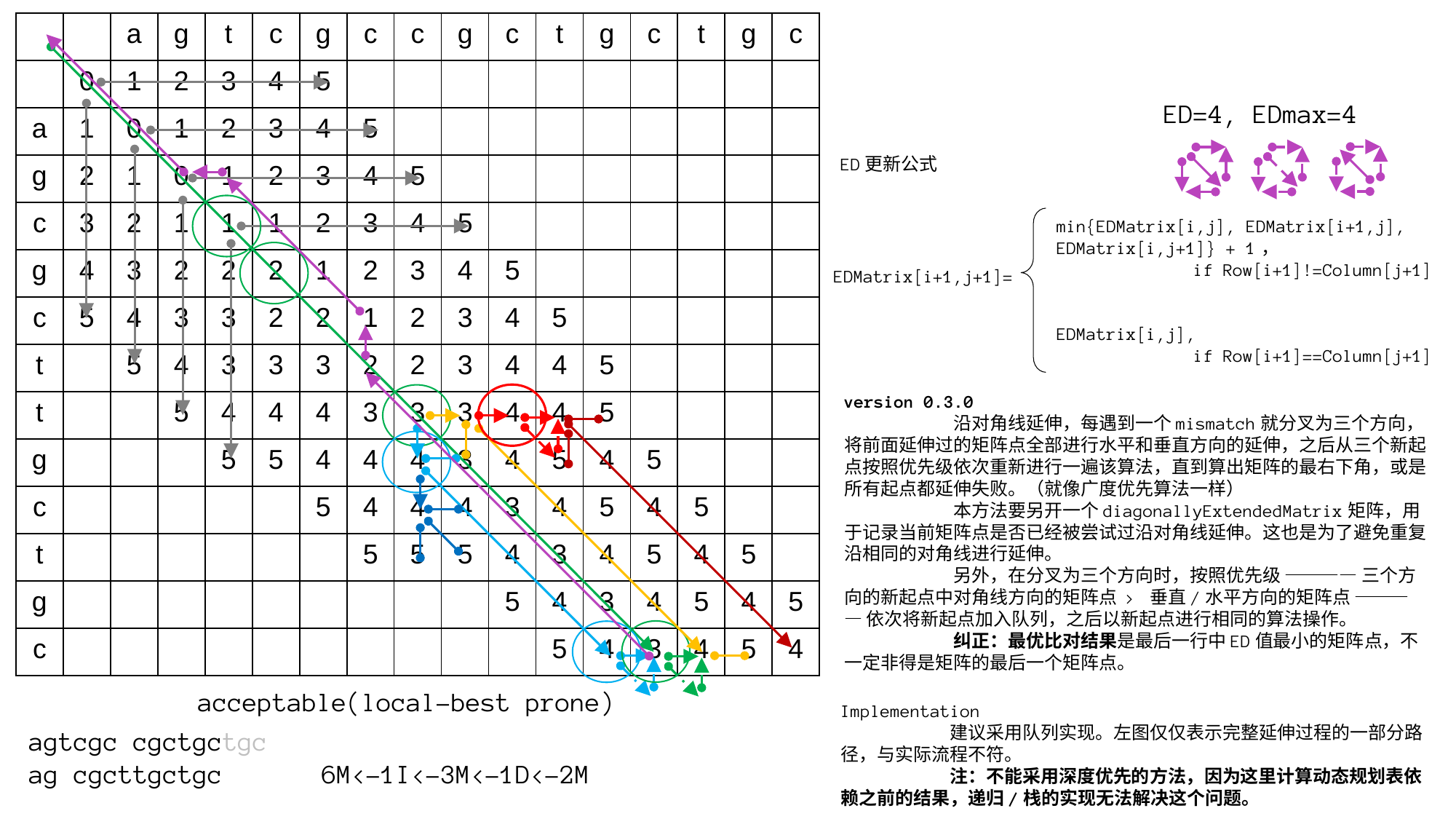

|  |  | a | g | t | c | g | c | c | g | c | t | g | c | t | g | c |
| --- | --- | --- | --- | --- | --- | --- | --- | --- | --- | --- | --- | --- | --- | --- | --- | --- |
|  | 0 | 1 | 2 | 3 | 4 | 5 |  |  |  |  |  |  |  |  |  |  |
| a | 1 | 0 | 1 | 2 | 3 | 4 | 5 |  |  |  |  |  |  |  |  |  |
| g | 2 | 1 | 0 | 1 | 2 | 3 | 4 | 5 |  |  |  |  |  |  |  |  |
| c | 3 | 2 | 1 | 1 | 1 | 2 | 3 | 4 | 5 |  |  |  |  |  |  |  |
| g | 4 | 3 | 2 | 2 | 2 | 1 | 2 | 3 | 4 | 5 |  |  |  |  |  |  |
| c | 5 | 4 | 3 | 3 | 2 | 2 | 1 | 2 | 3 | 4 | 5 |  |  |  |  |  |
| t |  | 5 | 4 | 3 | 3 | 3 | 2 | 2 | 3 | 4 | 4 | 5 |  |  |  |  |
| t |  |  | 5 | 4 | 4 | 4 | 3 | 3 | 3 | 4 | 4 | 5 |  |  |  |  |
| g |  |  |  | 5 | 5 | 4 | 4 | 4 | 3 | 4 | 5 | 4 | 5 |  |  |  |
| c |  |  |  |  |  | 5 | 4 | 4 | 4 | 3 | 4 | 5 | 4 | 5 |  |  |
| t |  |  |  |  |  |  | 5 | 5 | 5 | 4 | 3 | 4 | 5 | 4 | 5 |  |
| g |  |  |  |  |  |  |  |  |  | 5 | 4 | 3 | 4 | 5 | 4 | 5 |
| c |  |  |  |  |  |  |  |  |  |  | 5 | 4 | 3 | 4 | 5 | 4 |
ED=4, EDmax=4
ED更新公式

min{EDMatrix[i,j], EDMatrix[i+1,j], EDMatrix[i,j+1]} + 1，
if Row[i+1]!=Column[j+1]
EDMatrix[i+1,j+1]=
EDMatrix[i,j],
if Row[i+1]==Column[j+1]

version 0.3.0
	沿对角线延伸，每遇到一个mismatch就分叉为三个方向，将前面延伸过的矩阵点全部进行水平和垂直方向的延伸，之后从三个新起点按照优先级依次重新进行一遍该算法，直到算出矩阵的最右下角，或是所有起点都延伸失败。（就像广度优先算法一样）
	本方法要另开一个diagonallyExtendedMatrix矩阵，用于记录当前矩阵点是否已经被尝试过沿对角线延伸。这也是为了避免重复沿相同的对角线进行延伸。
	另外，在分叉为三个方向时，按照优先级 ———— 三个方向的新起点中对角线方向的矩阵点 > 垂直/水平方向的矩阵点 ———— 依次将新起点加入队列，之后以新起点进行相同的算法操作。
	纠正：最优比对结果是最后一行中ED值最小的矩阵点，不一定非得是矩阵的最后一个矩阵点。

acceptable(local-best prone)
Implementation
	建议采用队列实现。左图仅仅表示完整延伸过程的一部分路径，与实际流程不符。
	注：不能采用深度优先的方法，因为这里计算动态规划表依赖之前的结果，递归/栈的实现无法解决这个问题。
agtcgc cgctgctgc
ag cgcttgctgc
6M<-1I<-3M<-1D<-2M